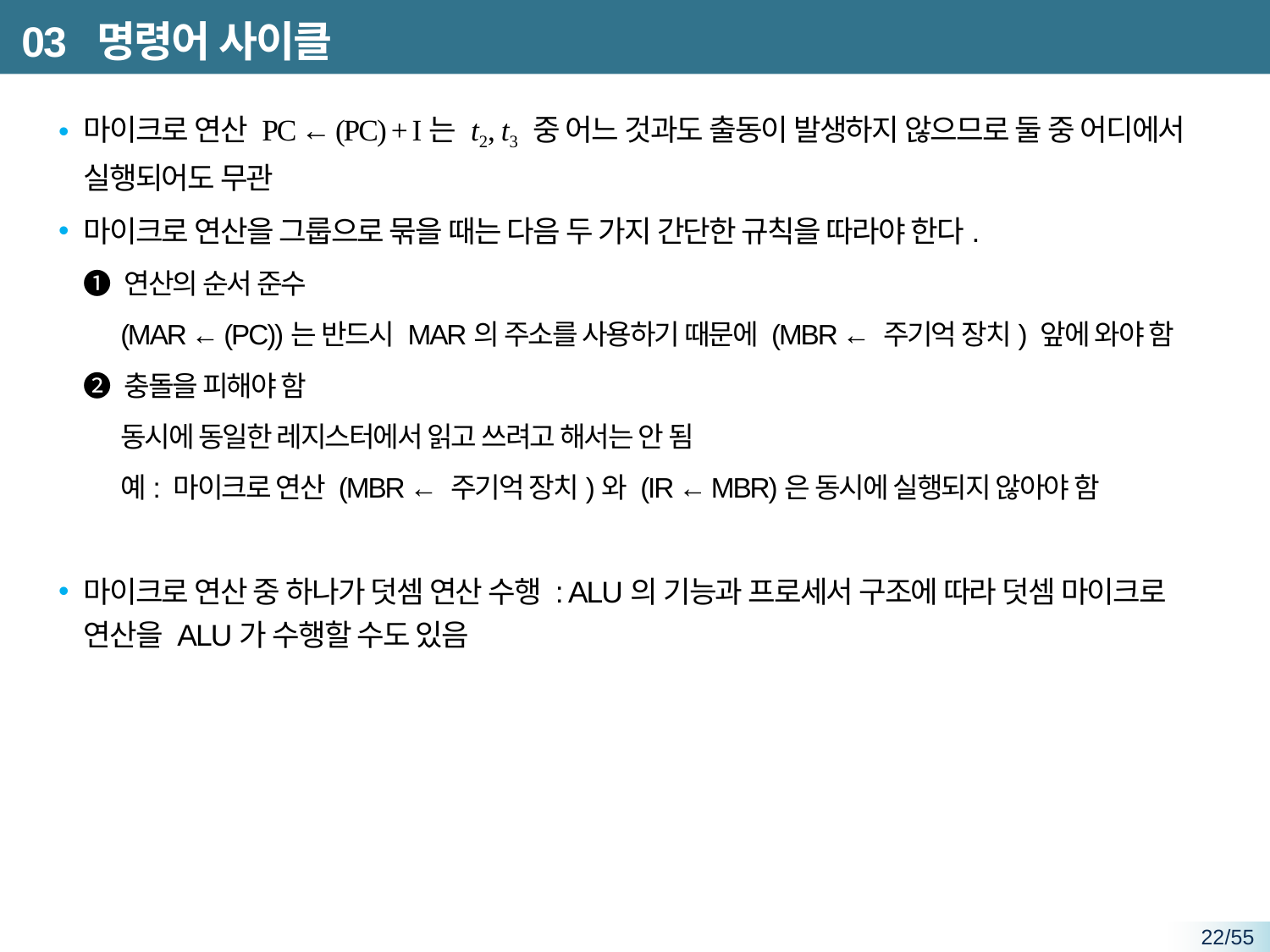

# 03  명령어 사이클
마이크로 연산 PC ← (PC) + I는 t2, t3 중 어느 것과도 출동이 발생하지 않으므로 둘 중 어디에서 실행되어도 무관
마이크로 연산을 그룹으로 묶을 때는 다음 두 가지 간단한 규칙을 따라야 한다.
➊ 연산의 순서 준수
(MAR ← (PC))는 반드시 MAR의 주소를 사용하기 때문에 (MBR ← 주기억 장치) 앞에 와야 함
➋ 충돌을 피해야 함
동시에 동일한 레지스터에서 읽고 쓰려고 해서는 안 됨
예: 마이크로 연산 (MBR ← 주기억 장치)와 (IR ← MBR)은 동시에 실행되지 않아야 함

마이크로 연산 중 하나가 덧셈 연산 수행 : ALU의 기능과 프로세서 구조에 따라 덧셈 마이크로 연산을 ALU가 수행할 수도 있음